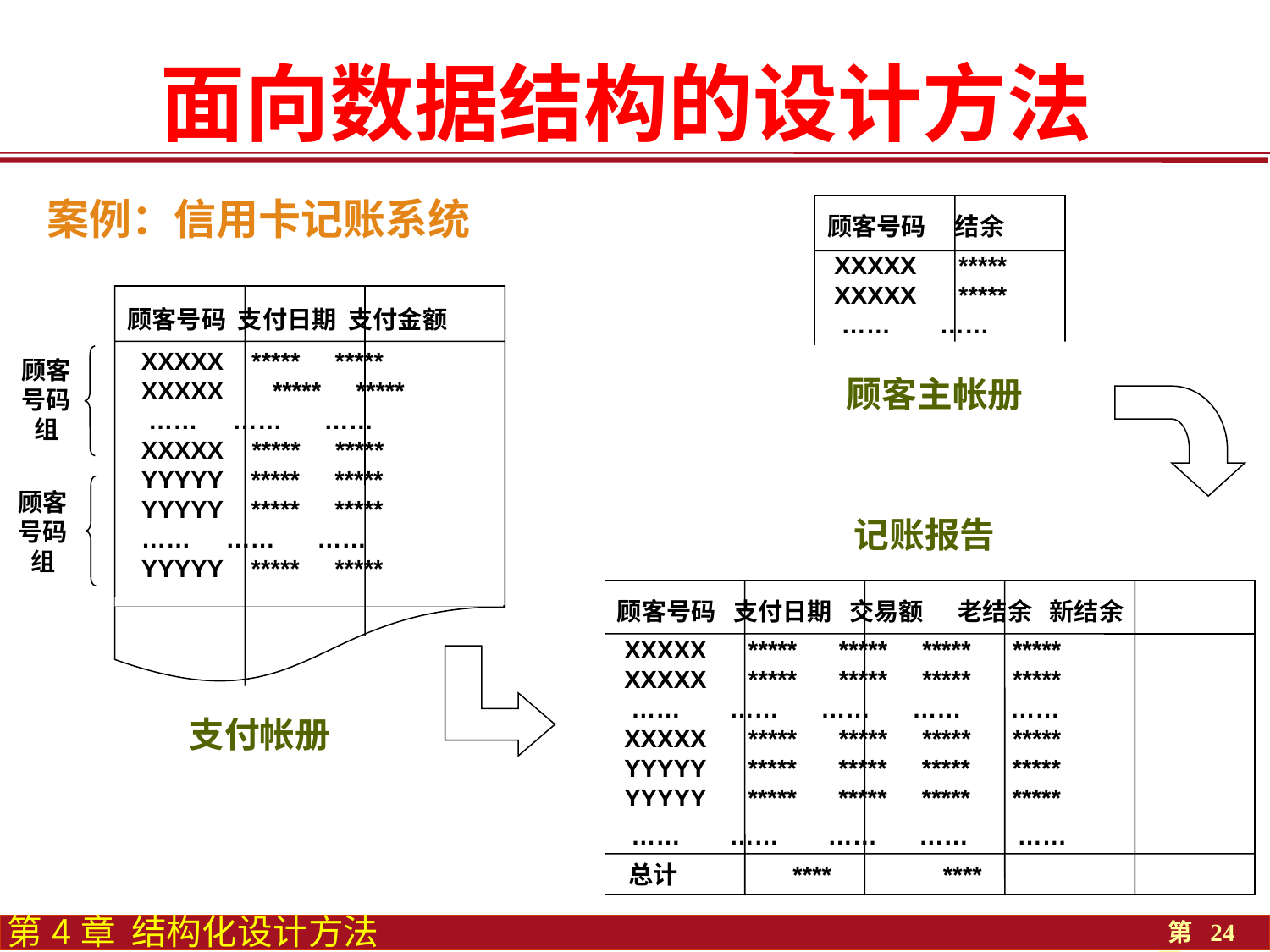

面向数据结构的设计方法
案例：信用卡记账系统
顾客号码     结余
 XXXXX      *****
 XXXXX      *****
  ……       ……

顾客号码  支付日期  支付金额
  XXXXX    *****     *****
  XXXXX       *****     *****
   ……     ……      ……
  XXXXX    *****     *****
  YYYYY    *****     *****
  YYYYY    *****     *****
  ……     ……      ……
  YYYYY    *****     *****

顾客号码组

顾客号码组

顾客主帐册

记账报告
顾客号码   支付日期   交易额      老结余   新结余
 XXXXX      *****      *****     *****      *****
 XXXXX      *****      *****     *****      *****
  ……       ……      ……      ……       ……
 XXXXX      *****      *****     *****      *****
 YYYYY      *****      *****     *****      *****
 YYYYY      *****      *****     *****      *****
  ……       ……       ……      ……       ……
 总计                   ****                ****

支付帐册